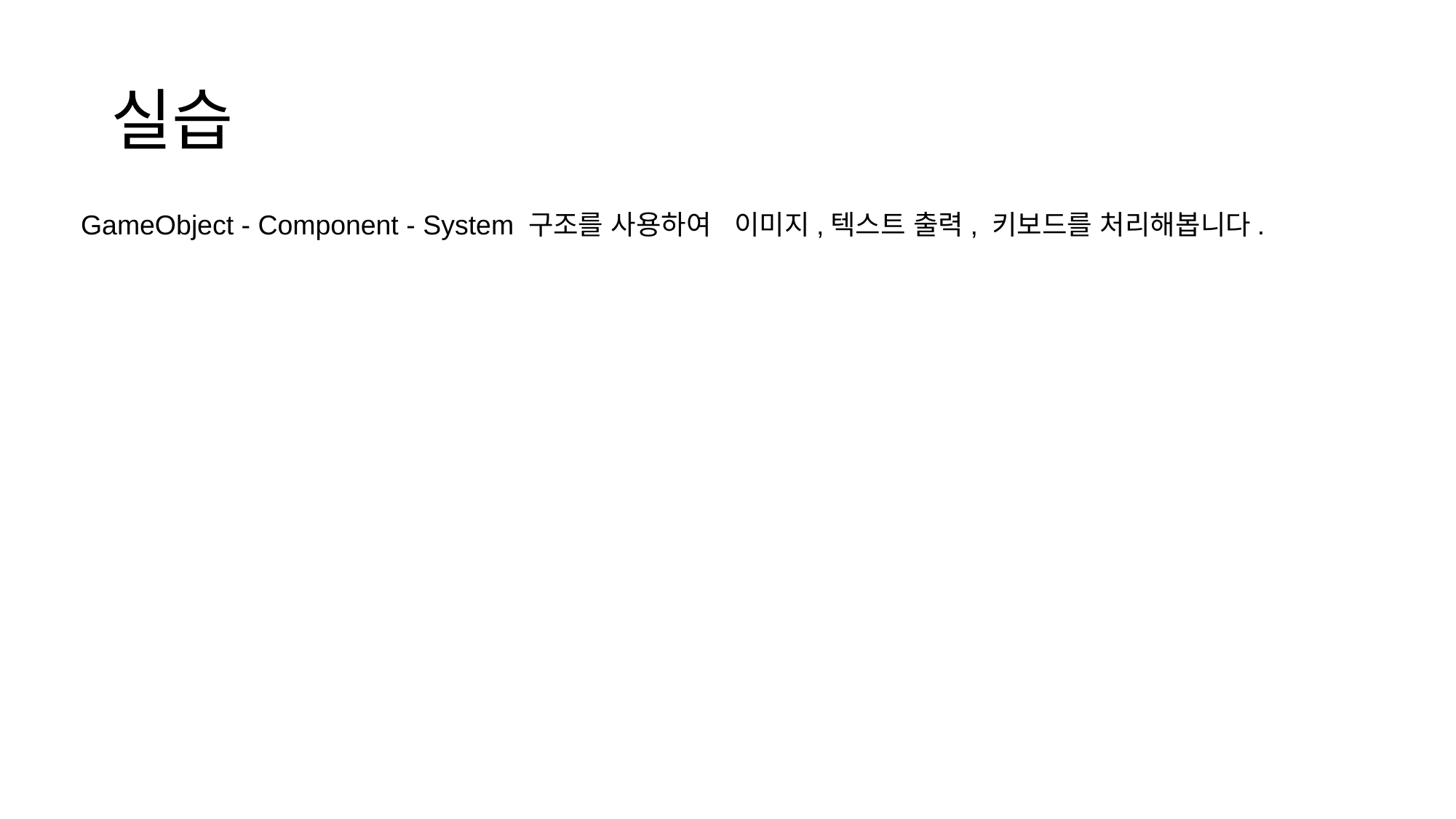

# 실습
GameObject - Component - System 구조를 사용하여   이미지,텍스트 출력, 키보드를 처리해봅니다.